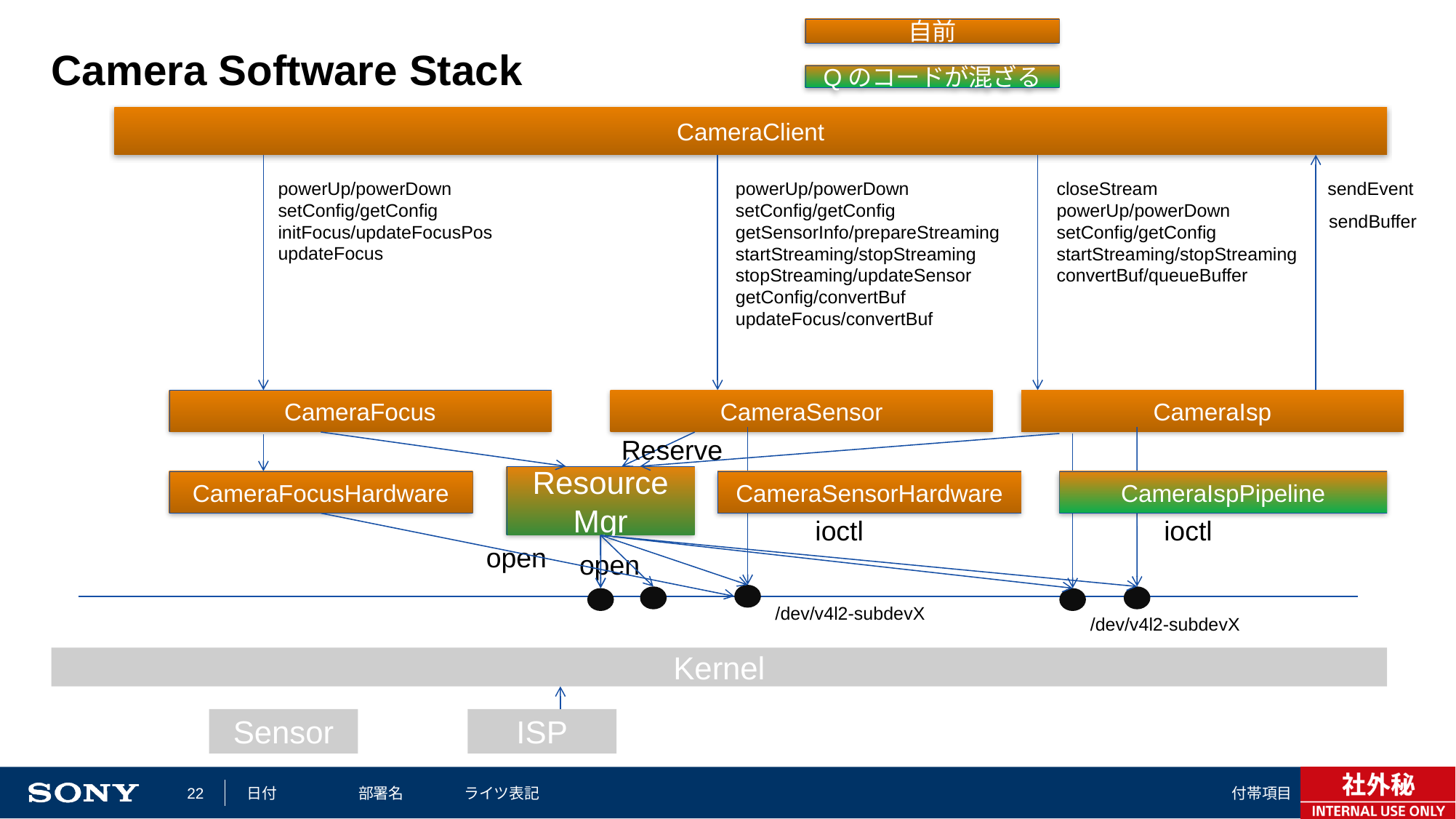

自前
# Camera Software Stack
Qのコードが混ざる
CameraClient
powerUp/powerDown
setConfig/getConfig
initFocus/updateFocusPos
updateFocus
powerUp/powerDown
setConfig/getConfig
getSensorInfo/prepareStreaming
startStreaming/stopStreaming
stopStreaming/updateSensor
getConfig/convertBuf
updateFocus/convertBuf
closeStream
powerUp/powerDown
setConfig/getConfig
startStreaming/stopStreaming
convertBuf/queueBuffer
sendEvent
sendBuffer
CameraFocus
CameraSensor
CameraIsp
Reserve
Resource Mgr
CameraFocusHardware
CameraSensorHardware
CameraIspPipeline
ioctl
ioctl
open
open

/dev/v4l2-subdevX
/dev/v4l2-subdevX
Kernel
Sensor
ISP